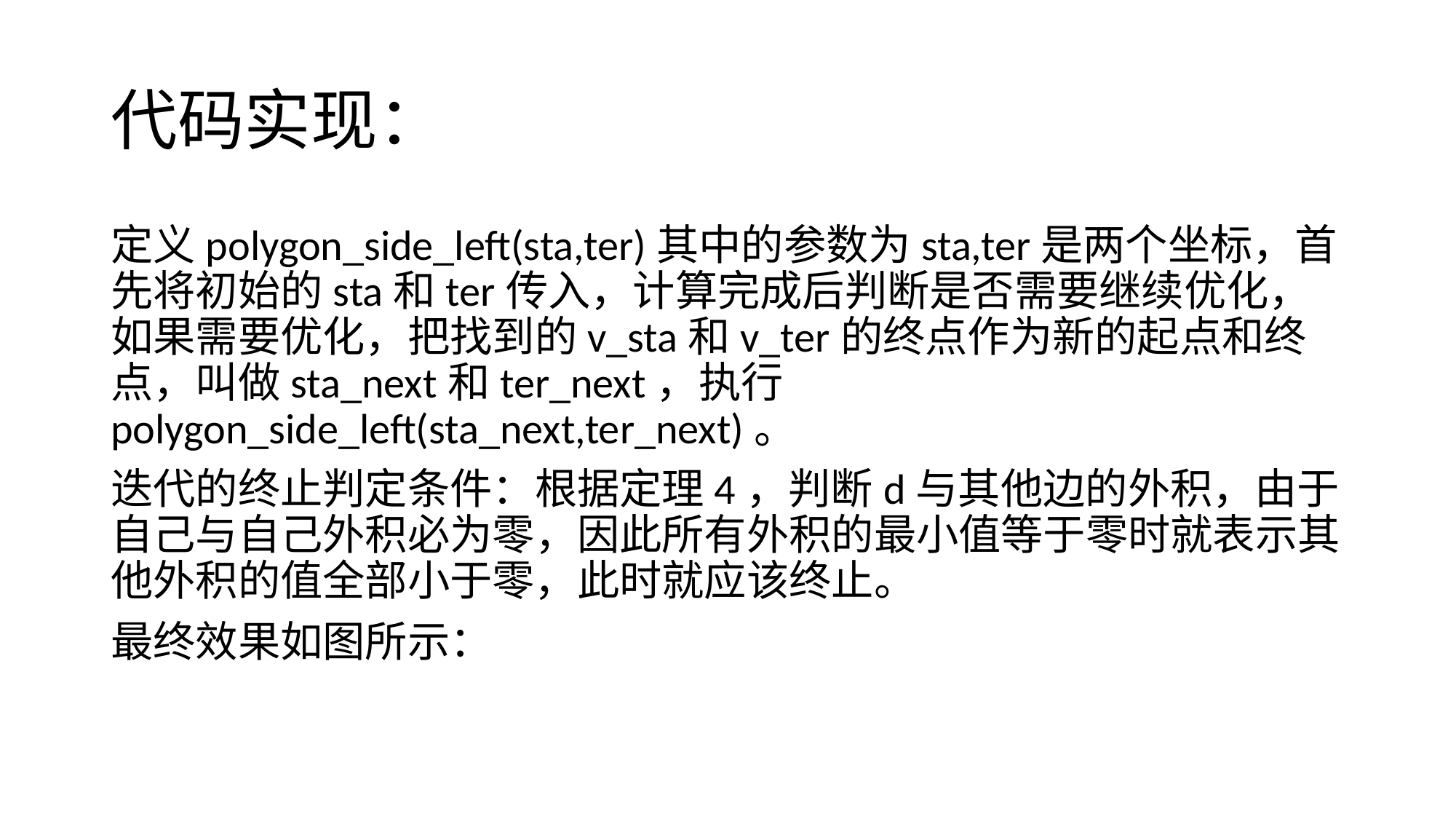

# 代码实现：
定义polygon_side_left(sta,ter)其中的参数为sta,ter是两个坐标，首先将初始的sta和ter传入，计算完成后判断是否需要继续优化，如果需要优化，把找到的v_sta和v_ter的终点作为新的起点和终点，叫做sta_next和ter_next，执行polygon_side_left(sta_next,ter_next)。
迭代的终止判定条件：根据定理4，判断d与其他边的外积，由于自己与自己外积必为零，因此所有外积的最小值等于零时就表示其他外积的值全部小于零，此时就应该终止。
最终效果如图所示：